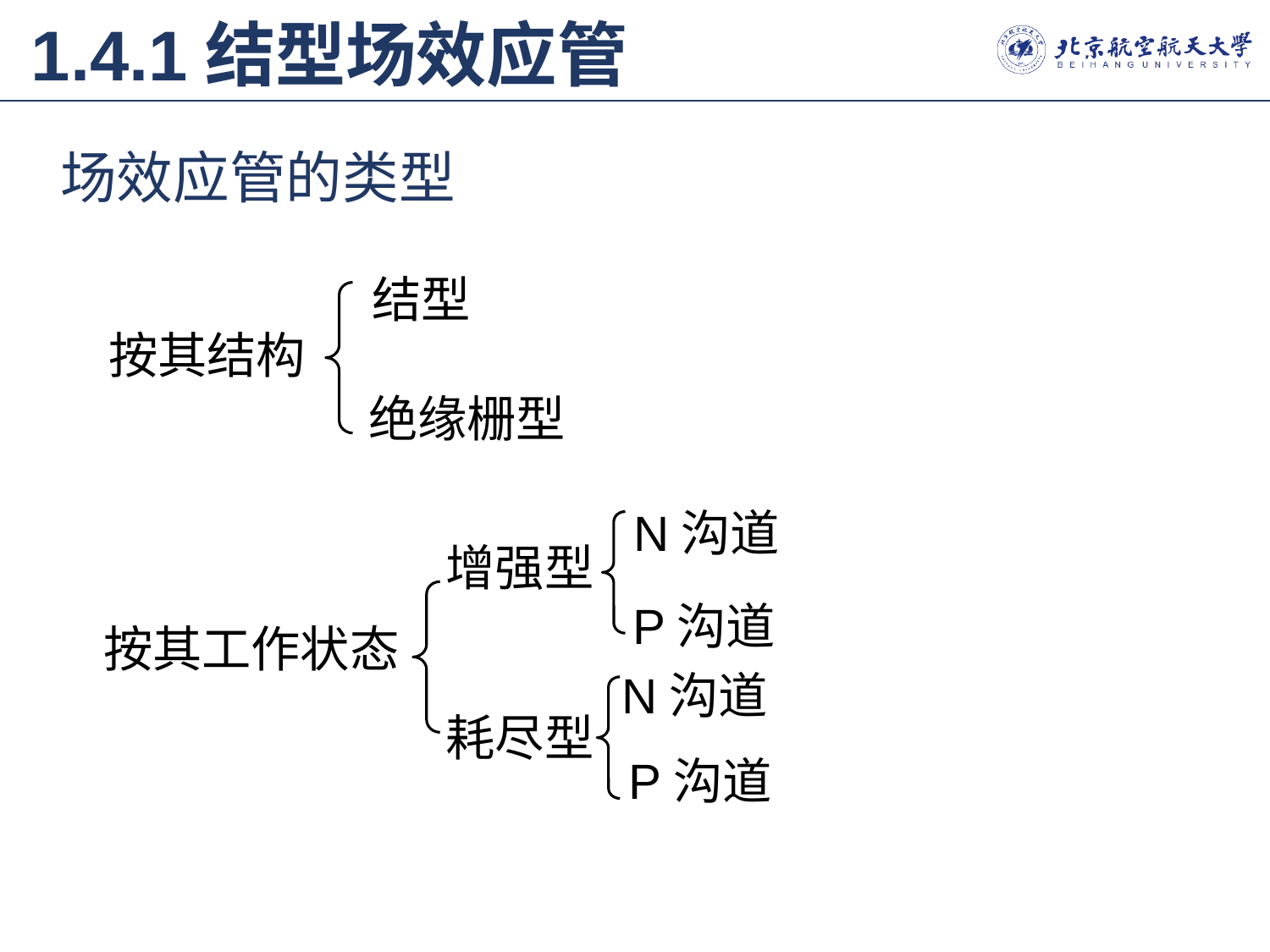

1.4.1结型场效应管
场效应管的类型
结型

按其结构
绝缘栅型
N沟道

增强型

P沟道
按其工作状态
N沟道

耗尽型
P沟道
8